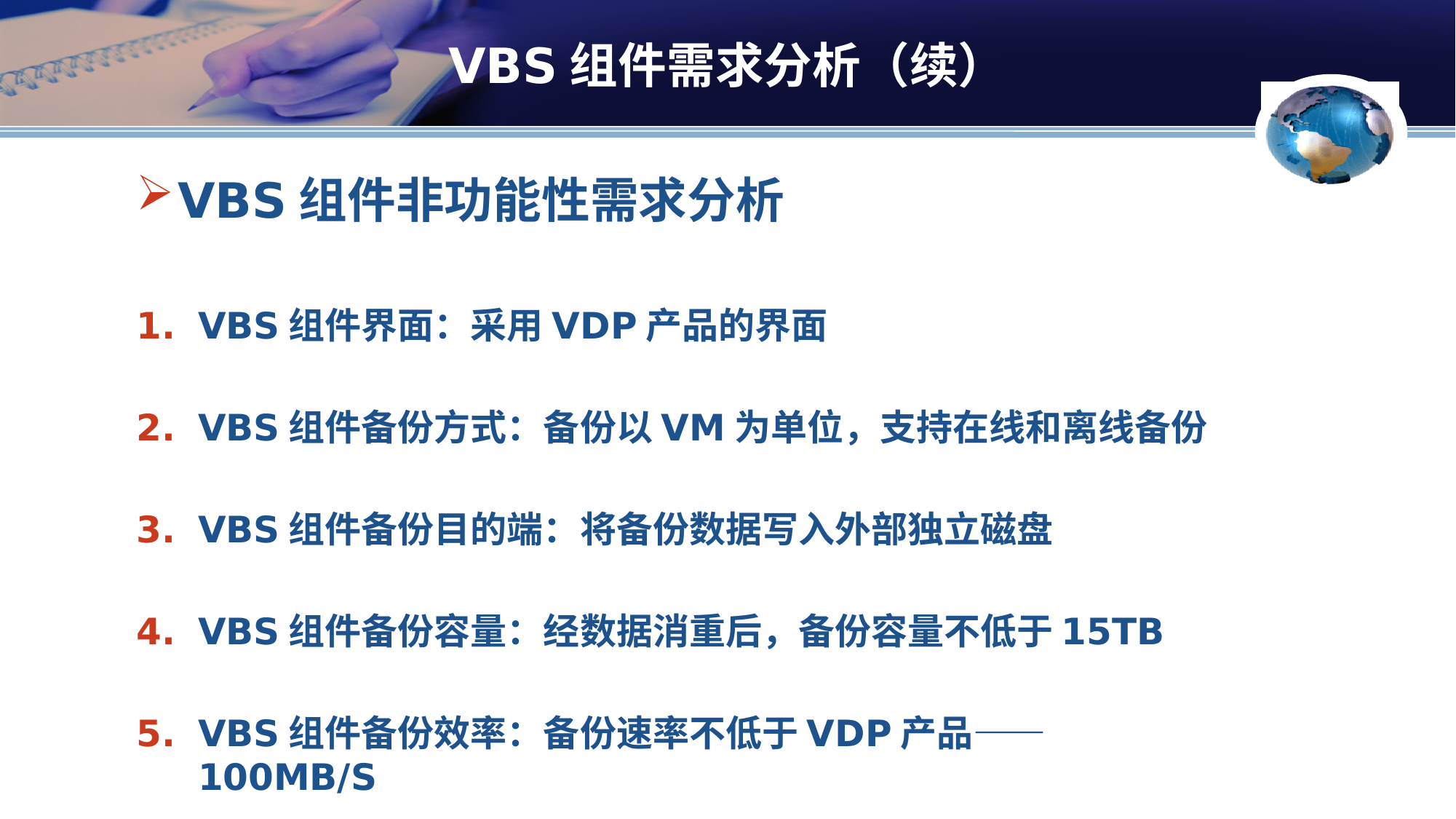

# VBS组件需求分析（续）
VBS组件非功能性需求分析

VBS组件界面：采用VDP产品的界面

VBS组件备份方式：备份以VM为单位，支持在线和离线备份

VBS组件备份目的端：将备份数据写入外部独立磁盘

VBS组件备份容量：经数据消重后，备份容量不低于15TB

VBS组件备份效率：备份速率不低于VDP产品——100MB/S